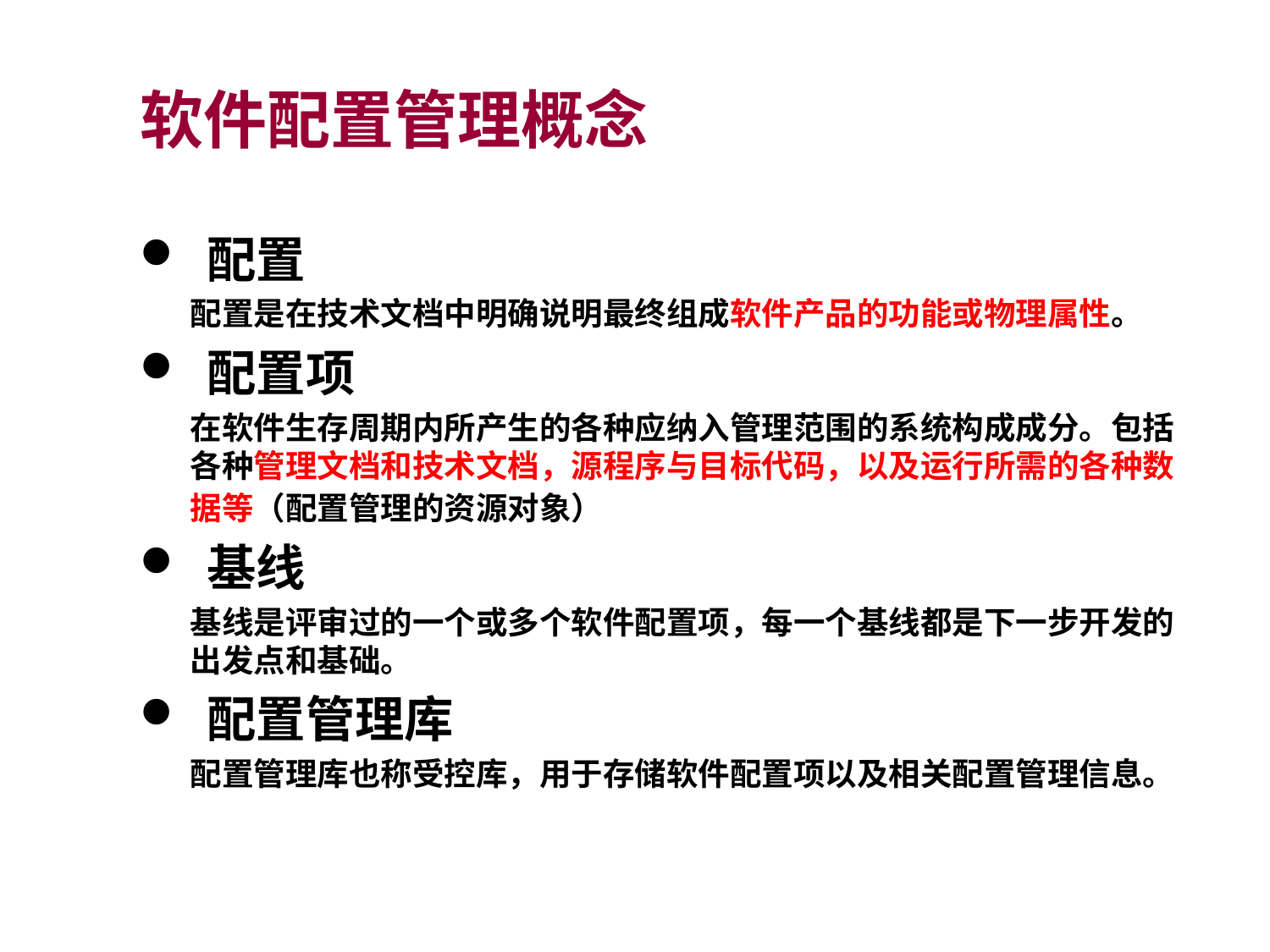

软件配置管理概念
 配置
配置是在技术文档中明确说明最终组成软件产品的功能或物理属性。
 配置项
在软件生存周期内所产生的各种应纳入管理范围的系统构成成分。包括各种管理文档和技术文档，源程序与目标代码，以及运行所需的各种数据等（配置管理的资源对象）
 基线
基线是评审过的一个或多个软件配置项，每一个基线都是下一步开发的出发点和基础。
 配置管理库
配置管理库也称受控库，用于存储软件配置项以及相关配置管理信息。